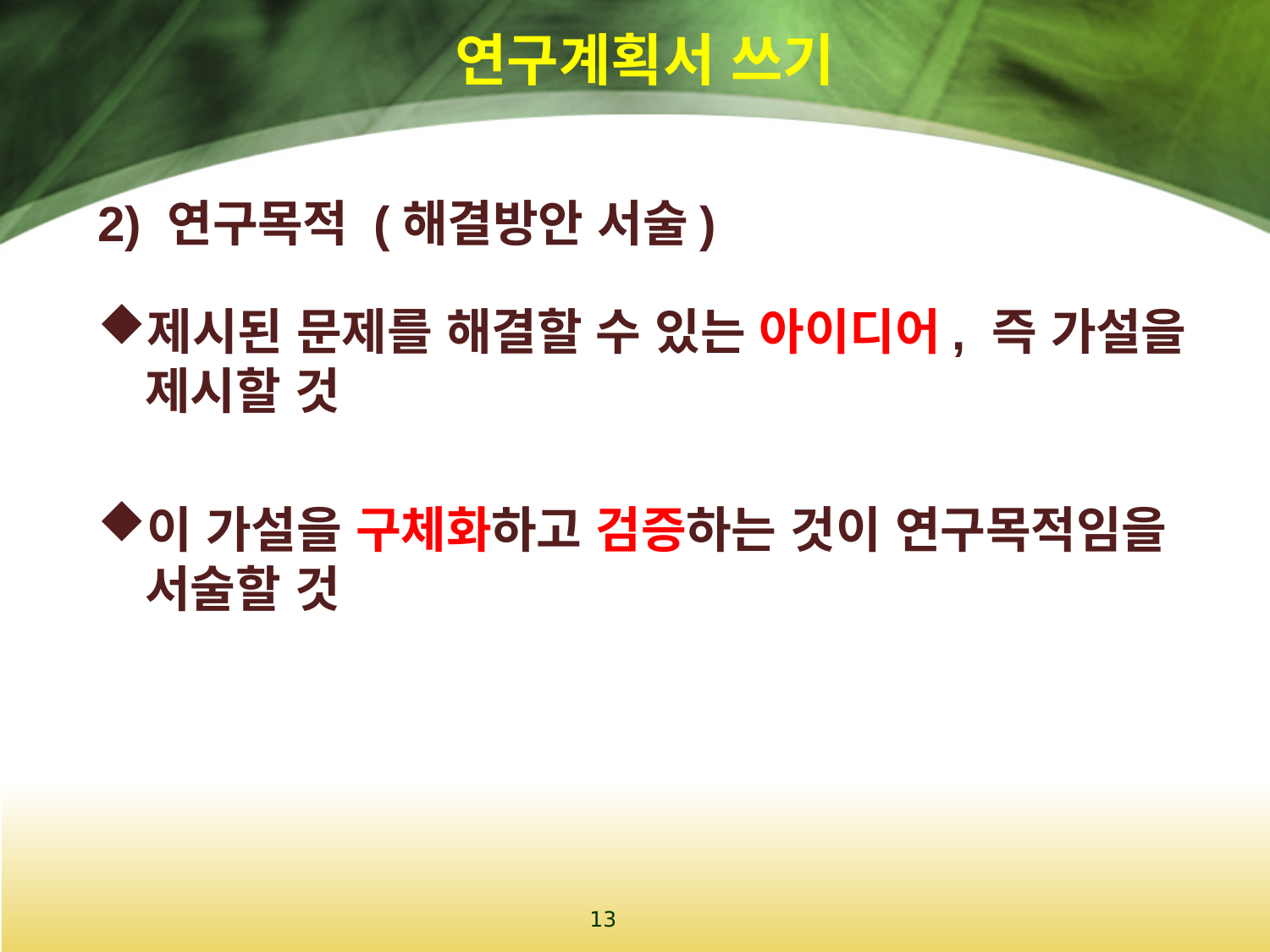

# 연구계획서 쓰기
2) 연구목적 (해결방안 서술)

제시된 문제를 해결할 수 있는 아이디어, 즉 가설을 제시할 것

이 가설을 구체화하고 검증하는 것이 연구목적임을 서술할 것
13